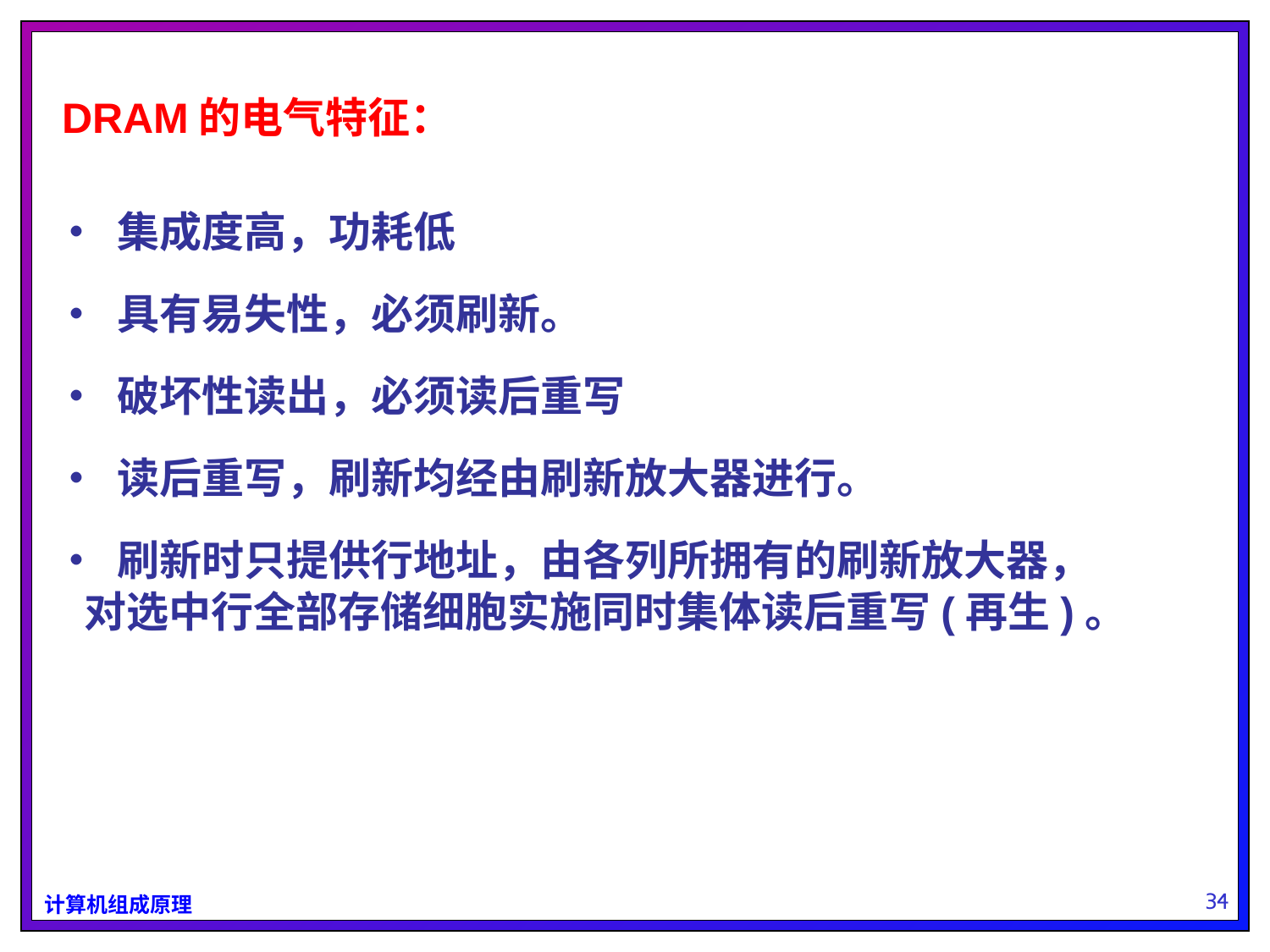

DRAM的电气特征：

 • 集成度高，功耗低
 • 具有易失性，必须刷新。
 • 破坏性读出，必须读后重写
 • 读后重写，刷新均经由刷新放大器进行。
 • 刷新时只提供行地址，由各列所拥有的刷新放大器，
   对选中行全部存储细胞实施同时集体读后重写(再生)。